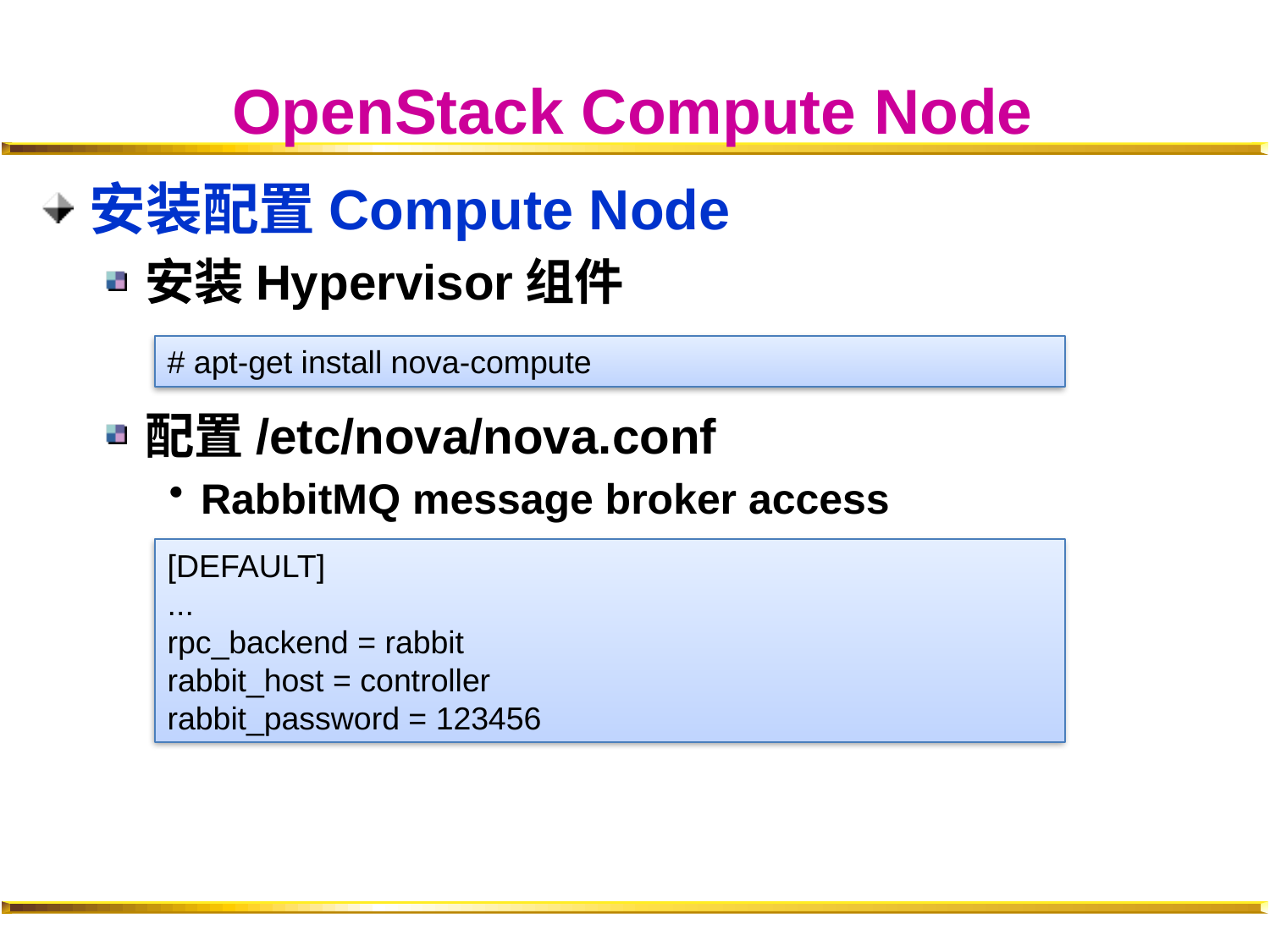

# OpenStack Compute Node
安装配置Compute Node
安装Hypervisor组件

配置/etc/nova/nova.conf
RabbitMQ message broker access
# apt-get install nova-compute
[DEFAULT]
...
rpc_backend = rabbit
rabbit_host = controller
rabbit_password = 123456